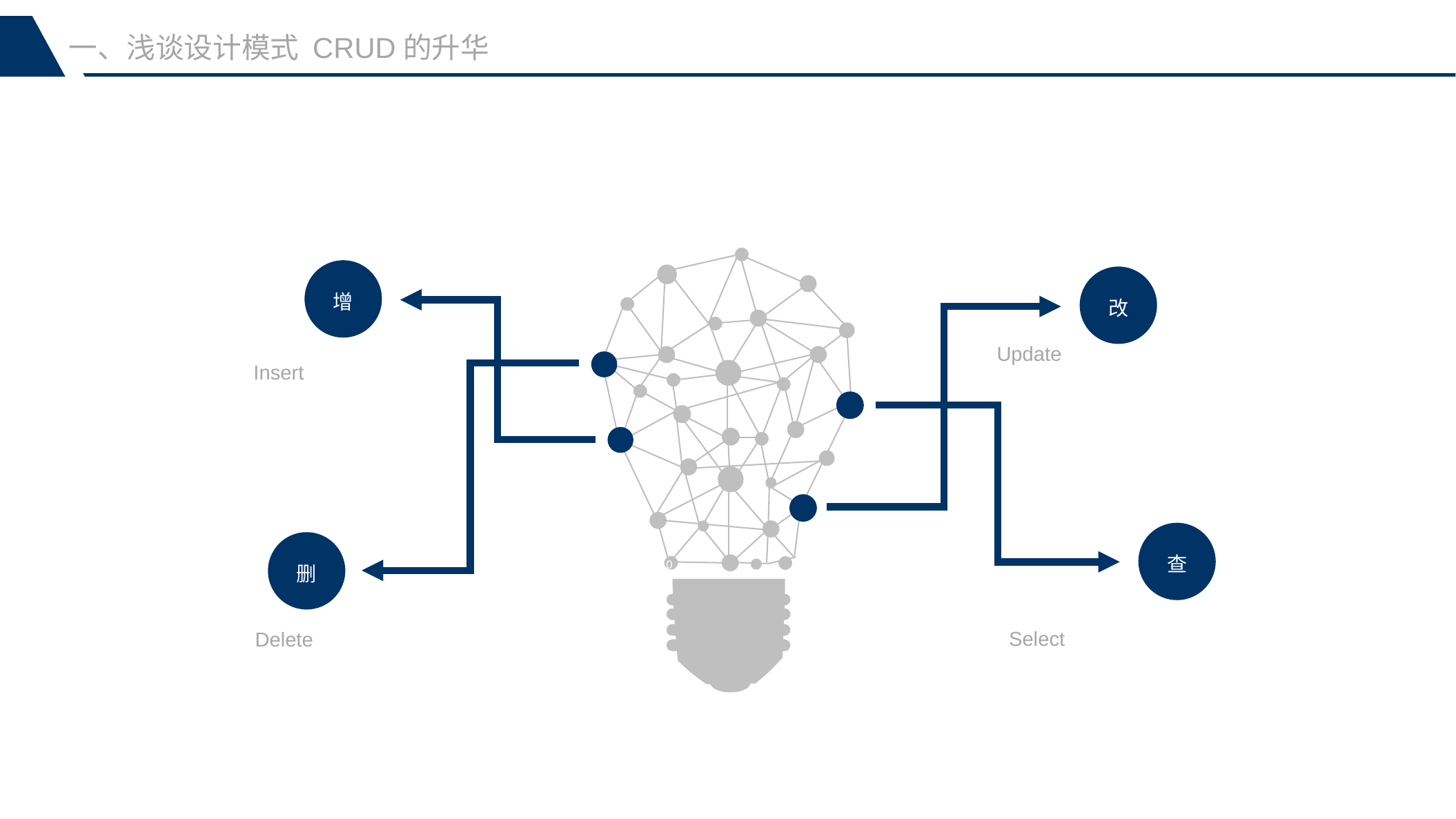

一、浅谈设计模式 CRUD的升华

0

增
改
Update

Insert

查
删

Select
Delete